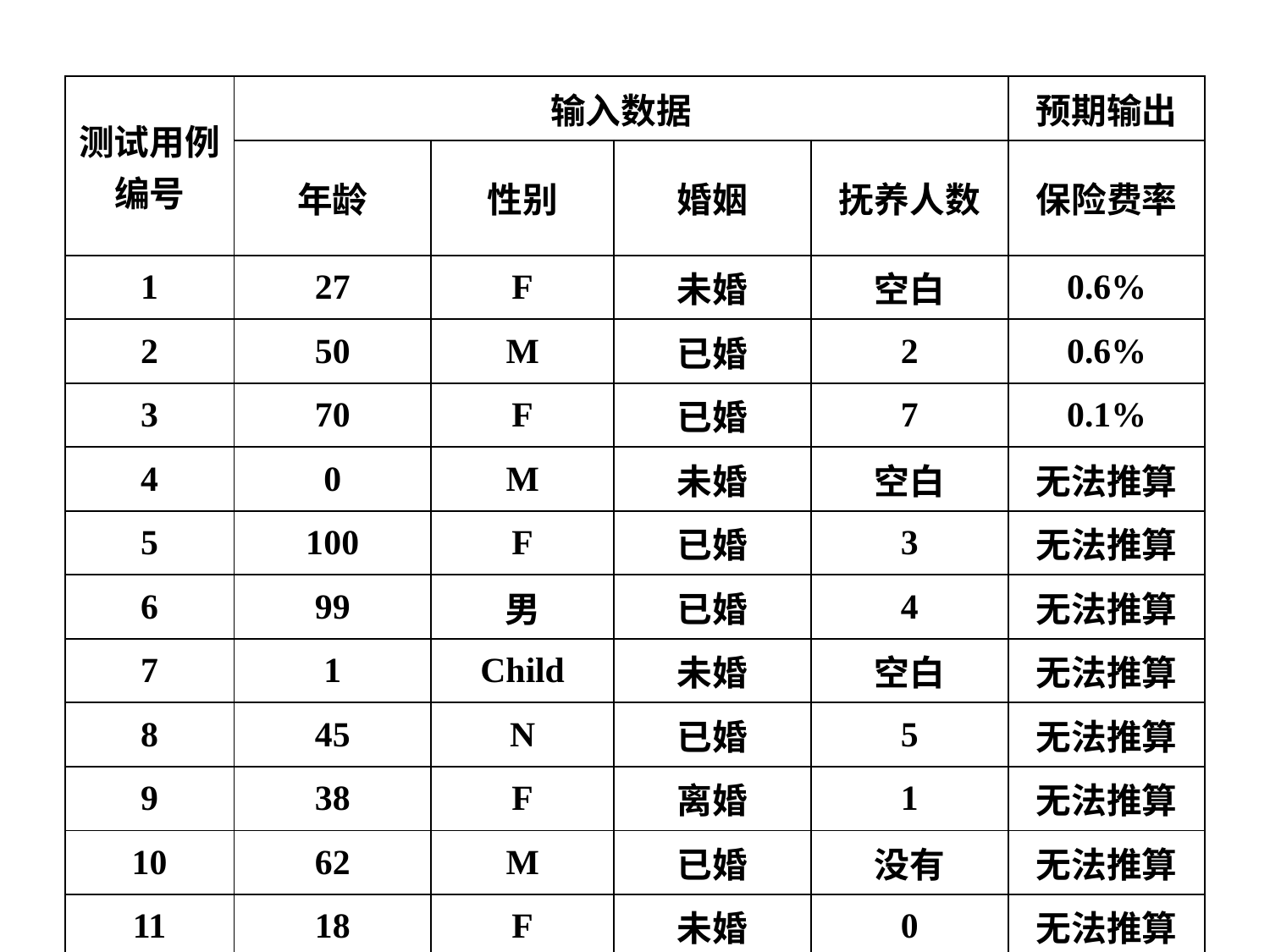

| 测试用例 编号 | 输入数据 |  |  |  | 预期输出 |
| --- | --- | --- | --- | --- | --- |
|  | 年龄 | 性别 | 婚姻 | 抚养人数 | 保险费率 |
| 1 | 27 | F | 未婚 | 空白 | 0.6% |
| 2 | 50 | M | 已婚 | 2 | 0.6% |
| 3 | 70 | F | 已婚 | 7 | 0.1% |
| 4 | 0 | M | 未婚 | 空白 | 无法推算 |
| 5 | 100 | F | 已婚 | 3 | 无法推算 |
| 6 | 99 | 男 | 已婚 | 4 | 无法推算 |
| 7 | 1 | Child | 未婚 | 空白 | 无法推算 |
| 8 | 45 | N | 已婚 | 5 | 无法推算 |
| 9 | 38 | F | 离婚 | 1 | 无法推算 |
| 10 | 62 | M | 已婚 | 没有 | 无法推算 |
| 11 | 18 | F | 未婚 | 0 | 无法推算 |
| 12 | 40 | M | 未婚 | 10 | 无法推算 |